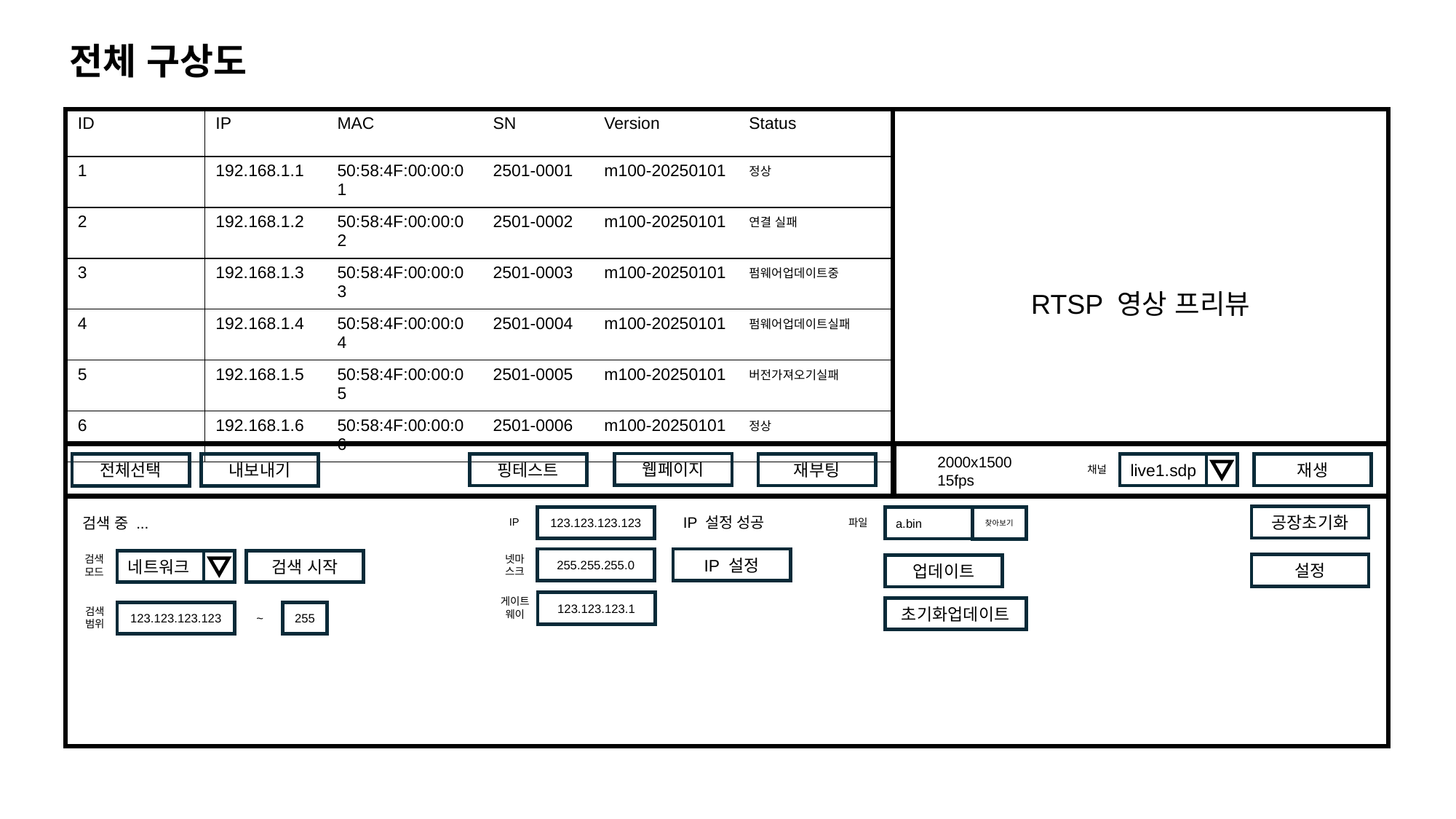

전체 구상도
| ID | IP | MAC | SN | Version | Status |
| --- | --- | --- | --- | --- | --- |
| 1 | 192.168.1.1 | 50:58:4F:00:00:01 | 2501-0001 | m100-20250101 | 정상 |
| 2 | 192.168.1.2 | 50:58:4F:00:00:02 | 2501-0002 | m100-20250101 | 연결 실패 |
| 3 | 192.168.1.3 | 50:58:4F:00:00:03 | 2501-0003 | m100-20250101 | 펌웨어업데이트중 |
| 4 | 192.168.1.4 | 50:58:4F:00:00:04 | 2501-0004 | m100-20250101 | 펌웨어업데이트실패 |
| 5 | 192.168.1.5 | 50:58:4F:00:00:05 | 2501-0005 | m100-20250101 | 버전가져오기실패 |
| 6 | 192.168.1.6 | 50:58:4F:00:00:06 | 2501-0006 | m100-20250101 | 정상 |

RTSP 영상 프리뷰

채널
웹페이지

재부팅
live1.sdp
재생
핑테스트
전체선택
내보내기
2000x1500 15fps

IP 설정 성공
IP
공장초기화
파일
123.123.123.123
a.bin
검색 중 ...
찾아보기
IP 설정
넷마스크
255.255.255.0
검색모드

검색 시작
네트워크
설정
업데이트

게이트웨이
123.123.123.1
초기화업데이트
검색범위
~
123.123.123.123
255